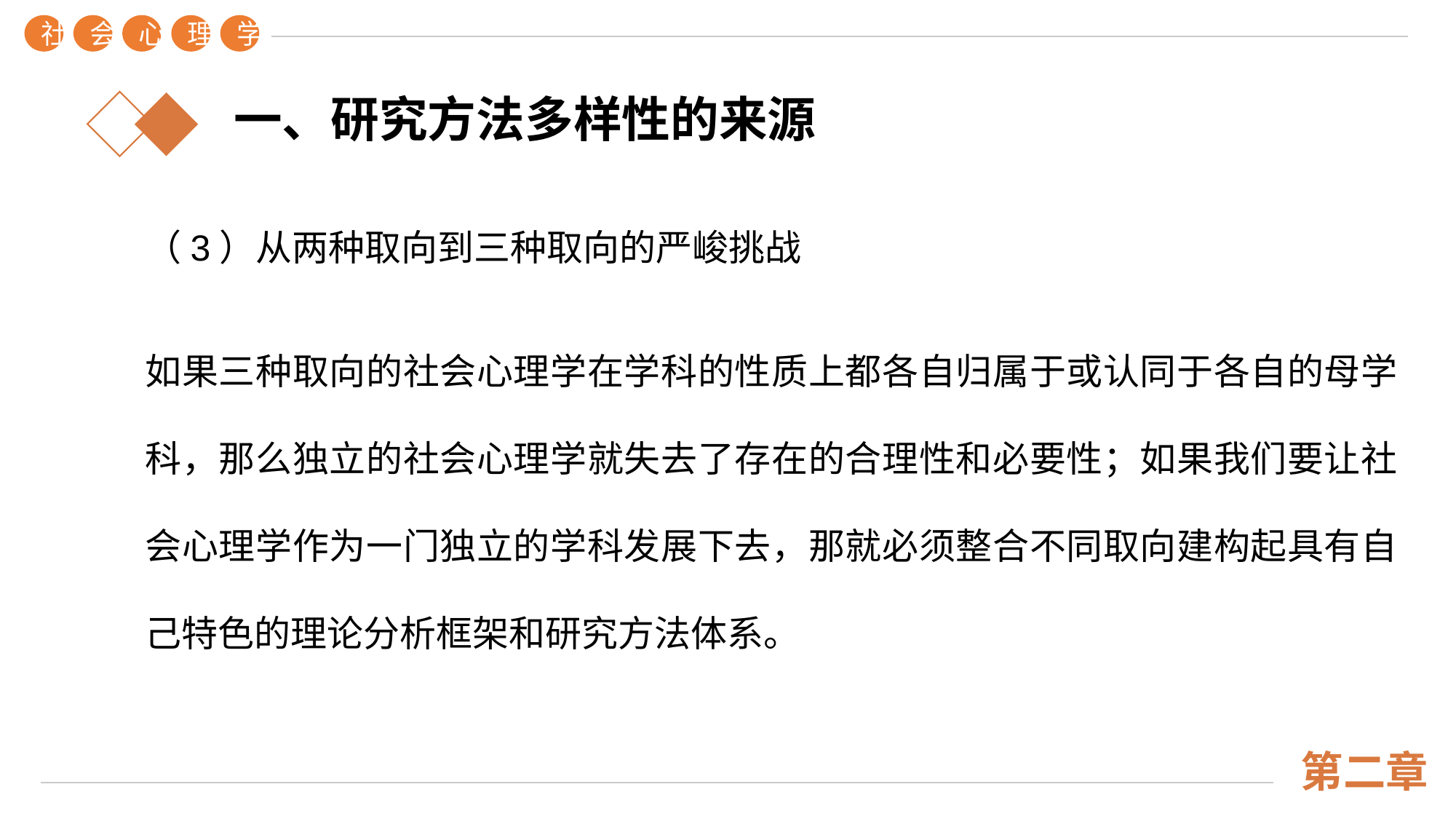

社
会
心
理
学
第二章
一、研究方法多样性的来源

（3）从两种取向到三种取向的严峻挑战

如果三种取向的社会心理学在学科的性质上都各自归属于或认同于各自的母学科，那么独立的社会心理学就失去了存在的合理性和必要性；如果我们要让社会心理学作为一门独立的学科发展下去，那就必须整合不同取向建构起具有自己特色的理论分析框架和研究方法体系。